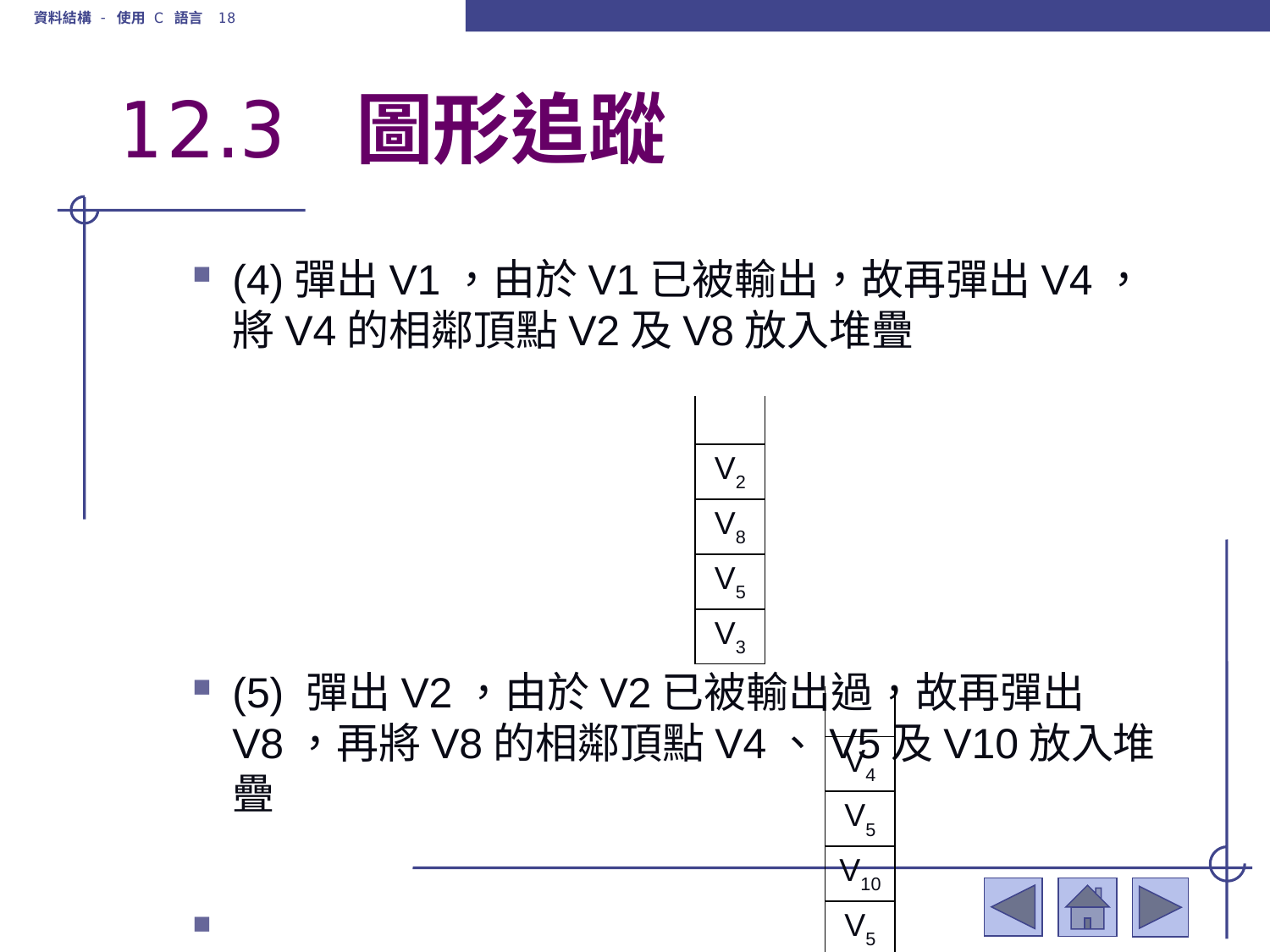

資料結構 - 使用 C 語言   18
# 12.3  圖形追蹤
(4)彈出V1，由於V1已被輸出，故再彈出V4，將V4的相鄰頂點V2及V8放入堆疊

(5) 彈出V2，由於V2已被輸出過，故再彈出V8，再將V8的相鄰頂點V4、V5及V10放入堆疊

|  |
| --- |
| V2 |
| V8 |
| V5 |
| V3 |
|  |
| --- |
| V4 |
| V5 |
| V10 |
| V5 |
| V3 |